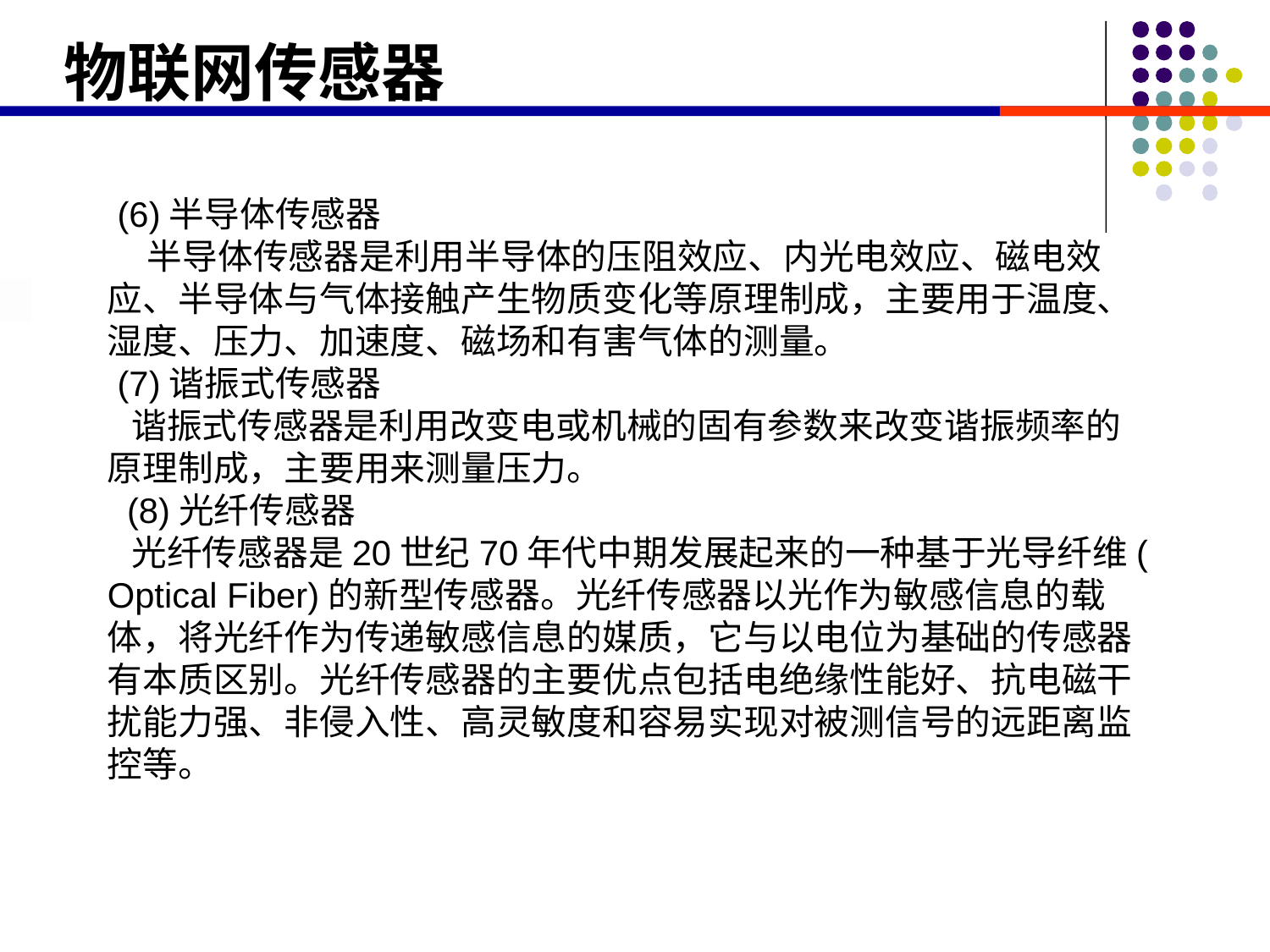

物联网传感器

 (6)半导体传感器
    半导体传感器是利用半导体的压阻效应、内光电效应、磁电效应、半导体与气体接触产生物质变化等原理制成，主要用于温度、湿度、压力、加速度、磁场和有害气体的测量。
 (7)谐振式传感器
  谐振式传感器是利用改变电或机械的固有参数来改变谐振频率的原理制成，主要用来测量压力。
  (8)光纤传感器
  光纤传感器是20世纪70年代中期发展起来的一种基于光导纤维( Optical Fiber)的新型传感器。光纤传感器以光作为敏感信息的载体，将光纤作为传递敏感信息的媒质，它与以电位为基础的传感器有本质区别。光纤传感器的主要优点包括电绝缘性能好、抗电磁干
扰能力强、非侵入性、高灵敏度和容易实现对被测信号的远距离监控等。